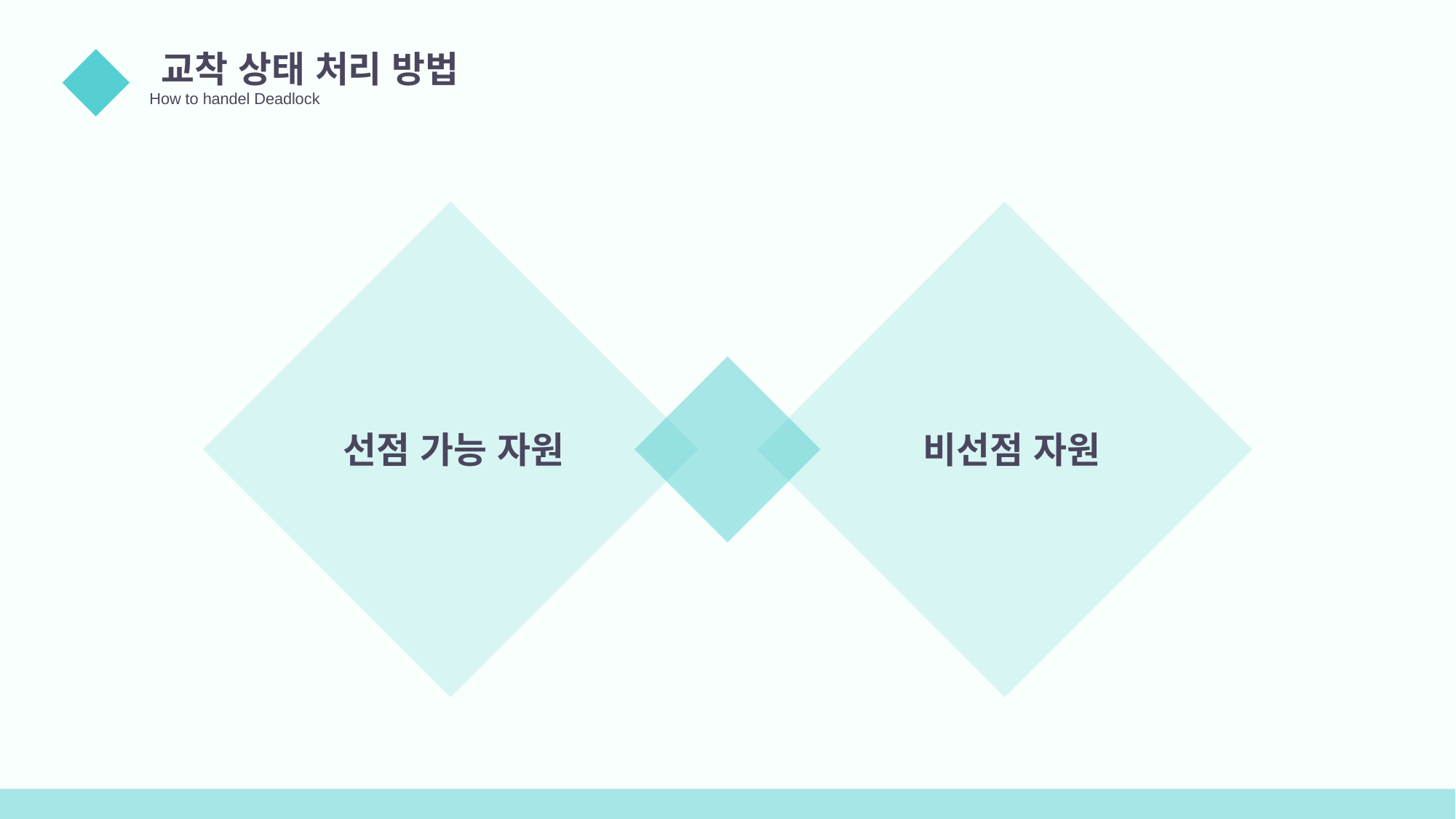

교착 상태 처리 방법
How to handel Deadlock

01

선점 가능 자원
비선점 자원